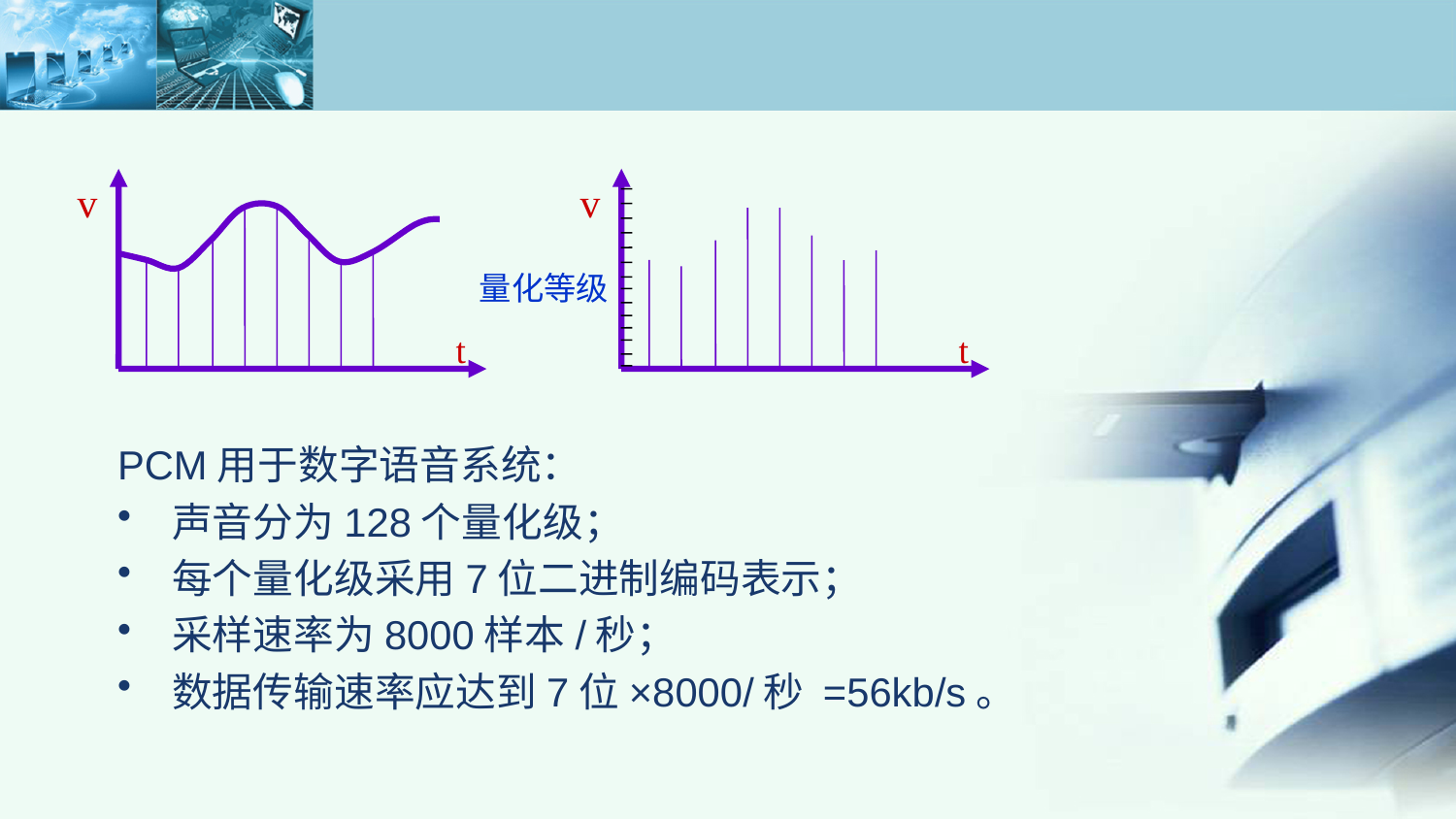

v

t

v

t

量化等级
PCM用于数字语音系统：
声音分为128个量化级；
每个量化级采用7位二进制编码表示；
采样速率为8000样本/秒；
数据传输速率应达到7位×8000/秒 =56kb/s。